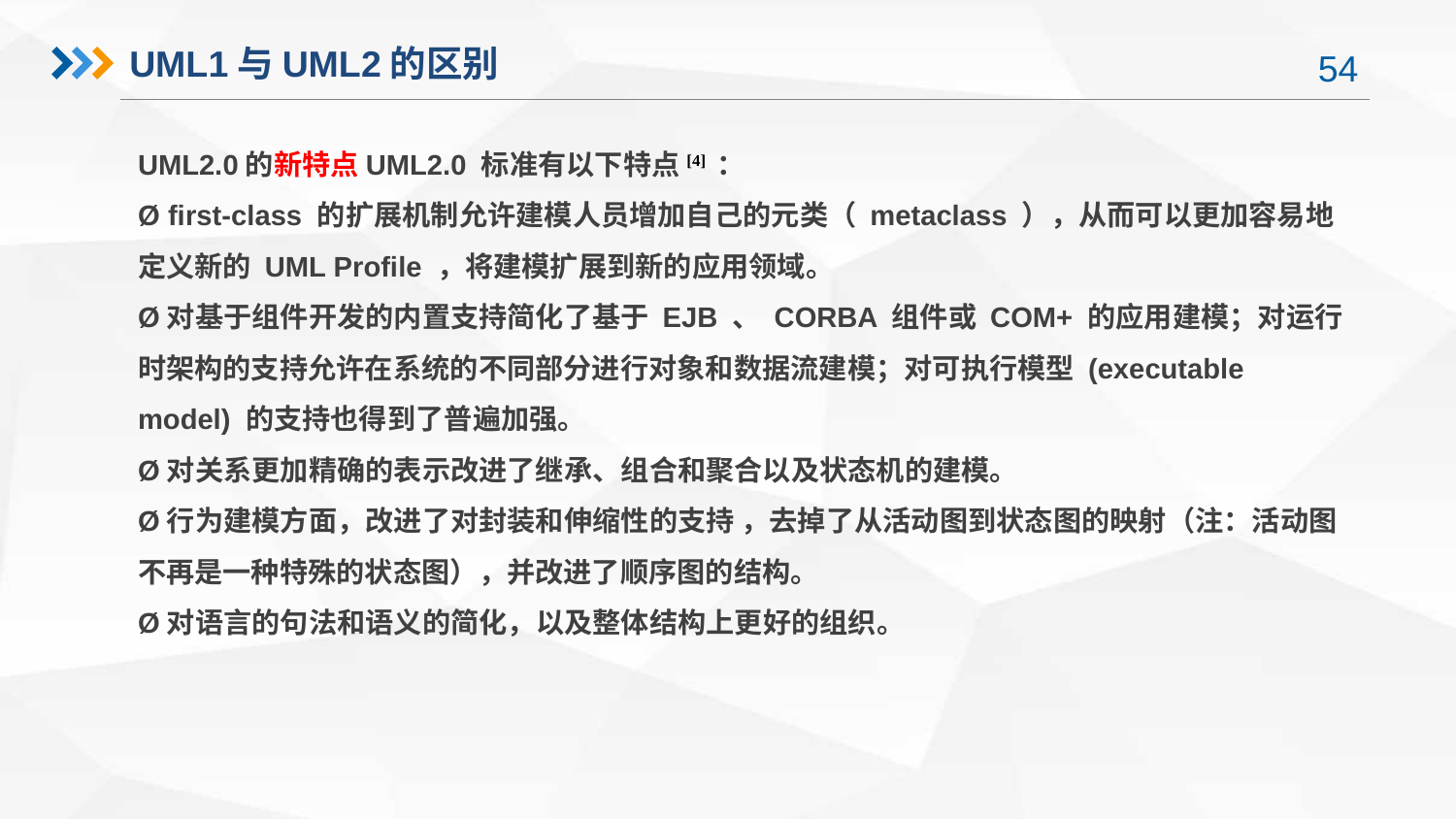

UML1与UML2的区别

UML2.0的新特点UML2.0 标准有以下特点[4] ：
Ø first-class 的扩展机制允许建模人员增加自己的元类（ metaclass ），从而可以更加容易地定义新的 UML Profile ，将建模扩展到新的应用领域。
Ø对基于组件开发的内置支持简化了基于 EJB 、 CORBA 组件或 COM+ 的应用建模；对运行时架构的支持允许在系统的不同部分进行对象和数据流建模；对可执行模型 (executable model) 的支持也得到了普遍加强。
Ø对关系更加精确的表示改进了继承、组合和聚合以及状态机的建模。
Ø行为建模方面，改进了对封装和伸缩性的支持 ，去掉了从活动图到状态图的映射（注：活动图不再是一种特殊的状态图），并改进了顺序图的结构。
Ø对语言的句法和语义的简化，以及整体结构上更好的组织。